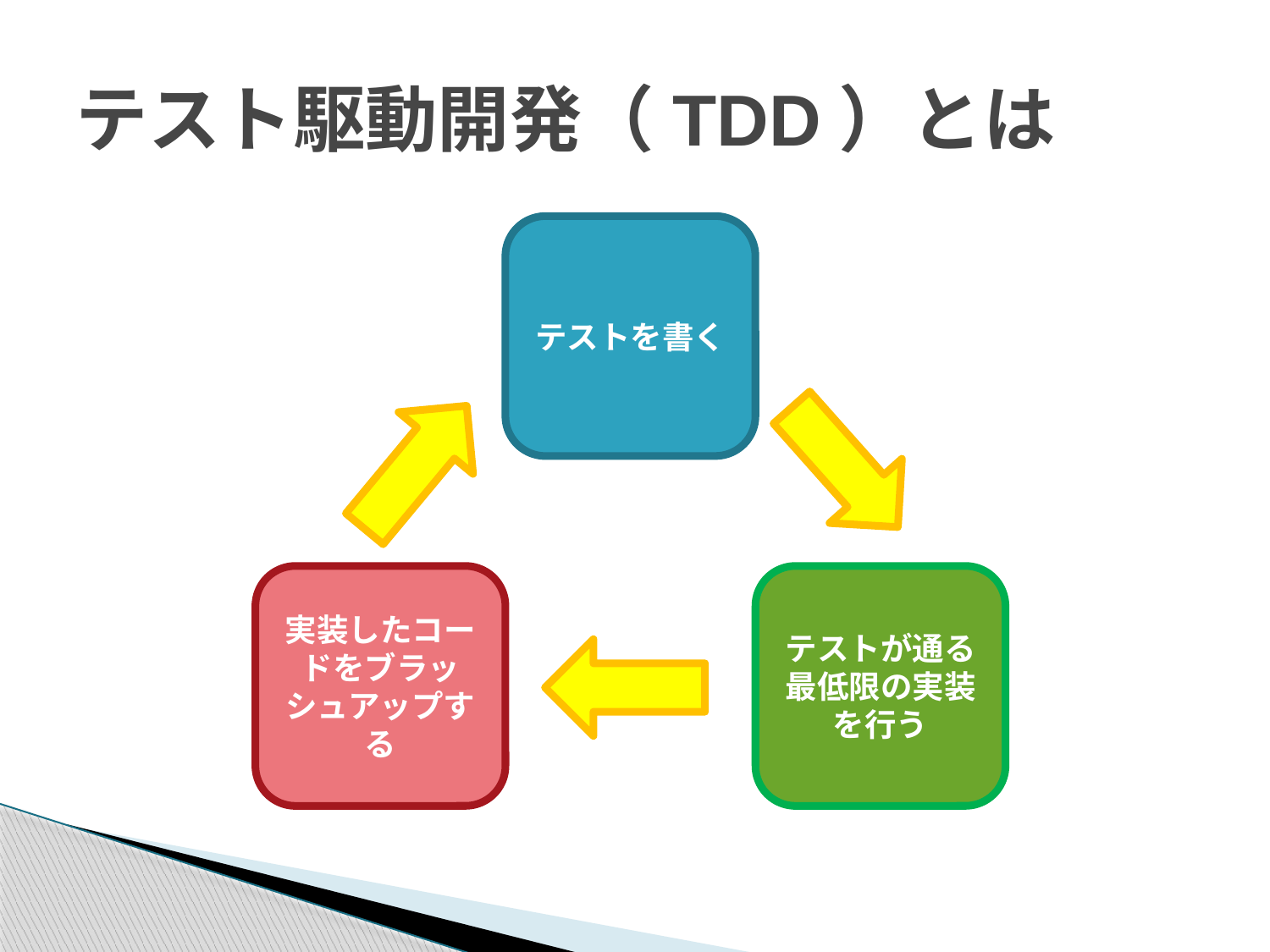

# テスト駆動開発（TDD）とは
テストを書く

実装したコードをブラッシュアップする
テストが通る
最低限の実装
を行う